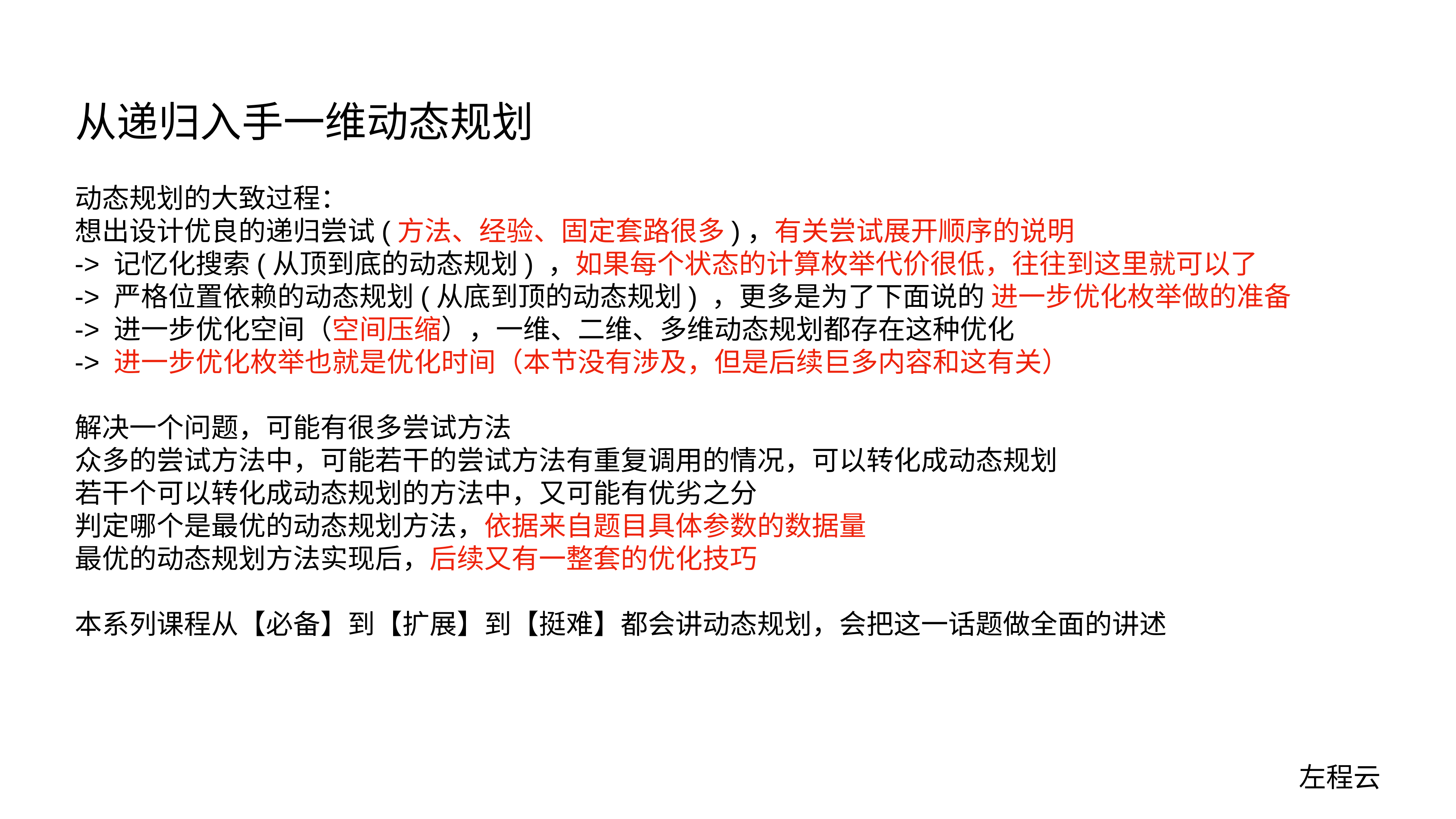

# 从递归入手一维动态规划
动态规划的大致过程：
想出设计优良的递归尝试(方法、经验、固定套路很多)，有关尝试展开顺序的说明
-> 记忆化搜索(从顶到底的动态规划) ，如果每个状态的计算枚举代价很低，往往到这里就可以了
-> 严格位置依赖的动态规划(从底到顶的动态规划) ，更多是为了下面说的 进一步优化枚举做的准备
-> 进一步优化空间（空间压缩），一维、二维、多维动态规划都存在这种优化
-> 进一步优化枚举也就是优化时间（本节没有涉及，但是后续巨多内容和这有关）

解决一个问题，可能有很多尝试方法
众多的尝试方法中，可能若干的尝试方法有重复调用的情况，可以转化成动态规划
若干个可以转化成动态规划的方法中，又可能有优劣之分
判定哪个是最优的动态规划方法，依据来自题目具体参数的数据量
最优的动态规划方法实现后，后续又有一整套的优化技巧

本系列课程从【必备】到【扩展】到【挺难】都会讲动态规划，会把这一话题做全面的讲述
左程云